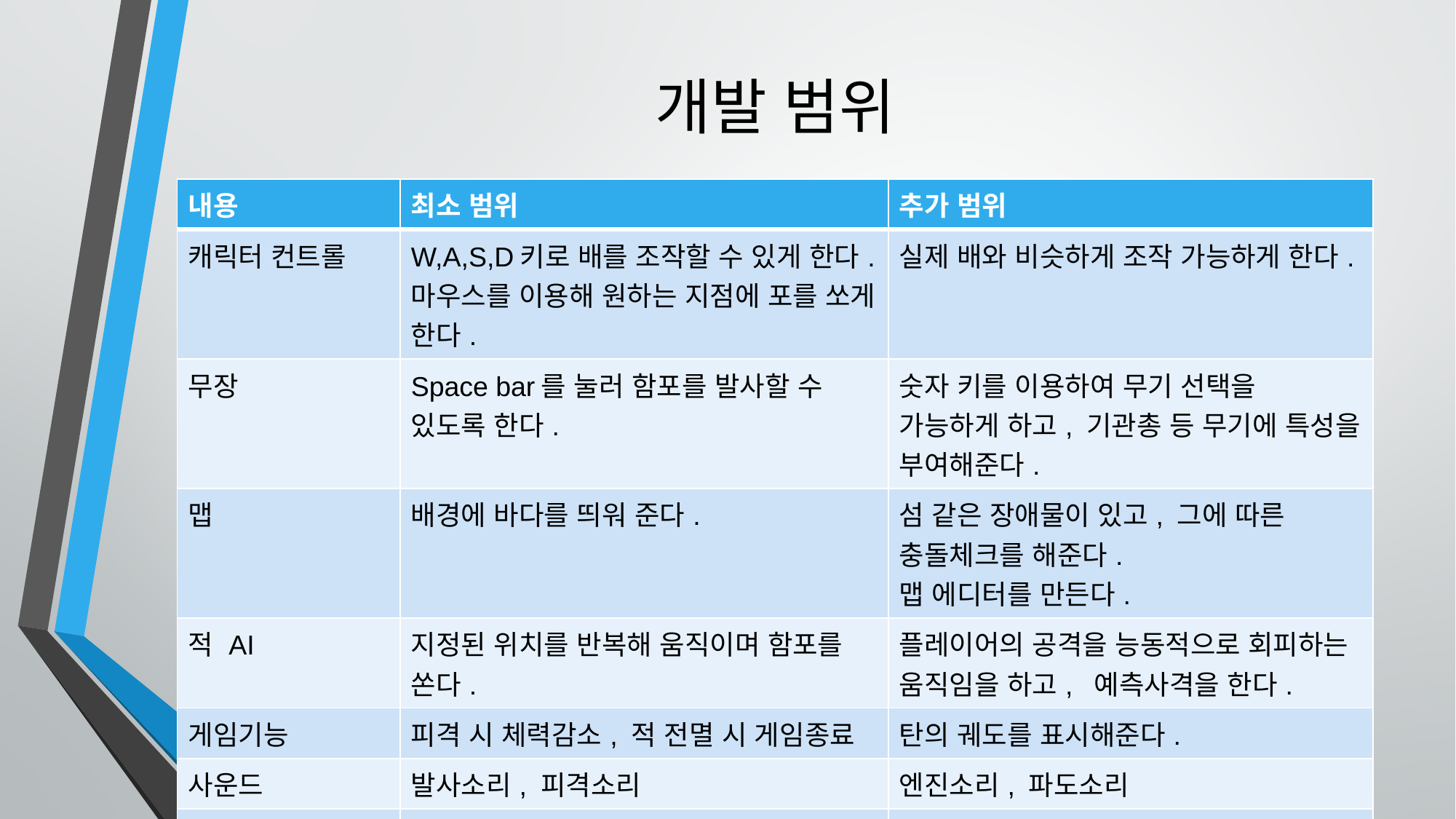

# 개발 범위
| 내용 | 최소 범위 | 추가 범위 |
| --- | --- | --- |
| 캐릭터 컨트롤 | W,A,S,D키로 배를 조작할 수 있게 한다. 마우스를 이용해 원하는 지점에 포를 쏘게 한다. | 실제 배와 비슷하게 조작 가능하게 한다. |
| 무장 | Space bar를 눌러 함포를 발사할 수 있도록 한다. | 숫자 키를 이용하여 무기 선택을 가능하게 하고, 기관총 등 무기에 특성을 부여해준다. |
| 맵 | 배경에 바다를 띄워 준다. | 섬 같은 장애물이 있고, 그에 따른 충돌체크를 해준다. 맵 에디터를 만든다. |
| 적 AI | 지정된 위치를 반복해 움직이며 함포를 쏜다. | 플레이어의 공격을 능동적으로 회피하는 움직임을 하고, 예측사격을 한다. |
| 게임기능 | 피격 시 체력감소, 적 전멸 시 게임종료 | 탄의 궤도를 표시해준다. |
| 사운드 | 발사소리, 피격소리 | 엔진소리, 파도소리 |
| 애니메이션 | 총알 피격 시 폭파 애니메이션 | 배의 침몰 애니메이션 |